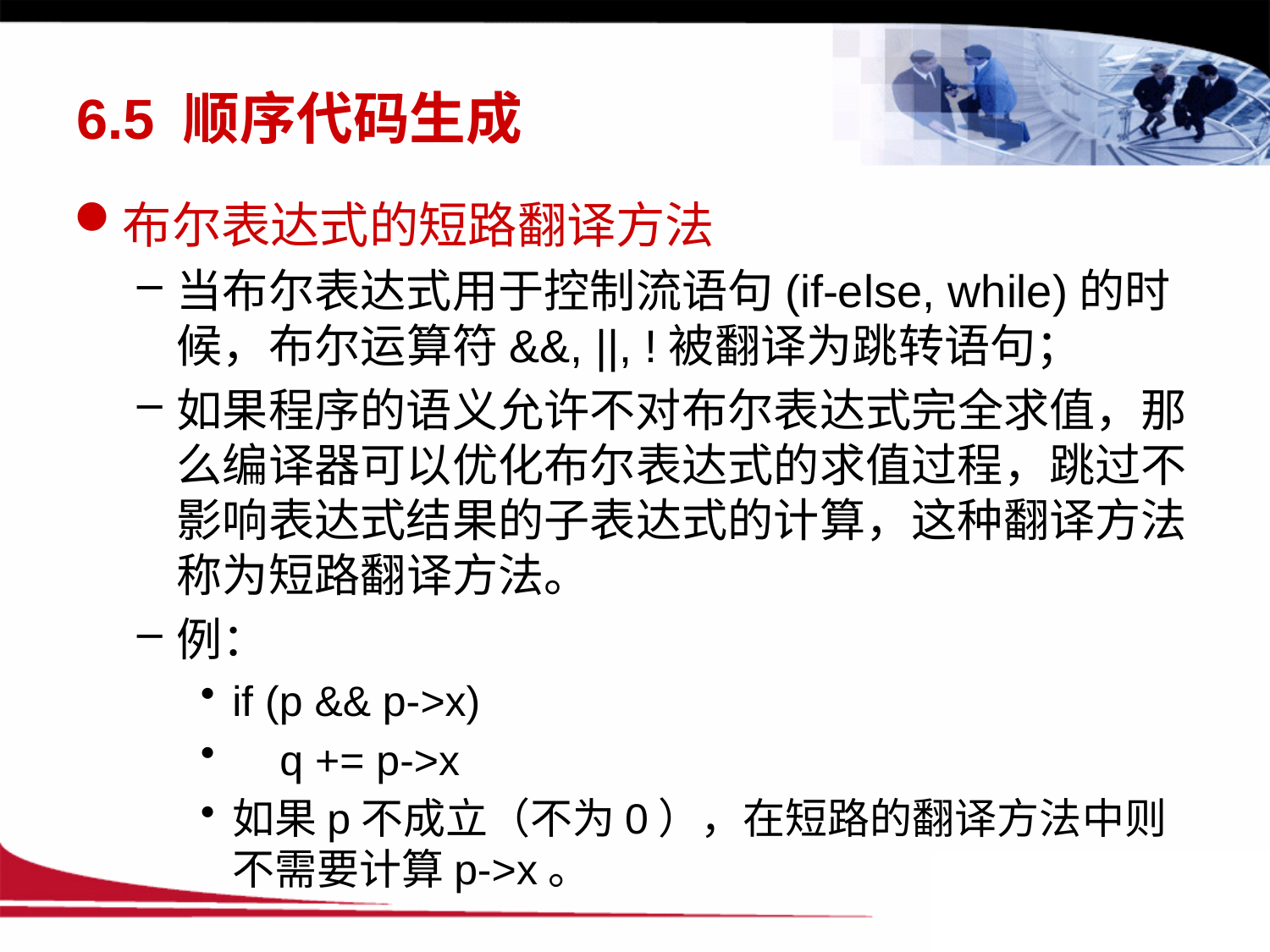

# 6.5 顺序代码生成
布尔表达式的短路翻译方法
当布尔表达式用于控制流语句(if-else, while)的时候，布尔运算符&&, ||, !被翻译为跳转语句；
如果程序的语义允许不对布尔表达式完全求值，那么编译器可以优化布尔表达式的求值过程，跳过不影响表达式结果的子表达式的计算，这种翻译方法称为短路翻译方法。
例：
if (p && p->x)
    q += p->x
如果p不成立（不为0），在短路的翻译方法中则不需要计算p->x。